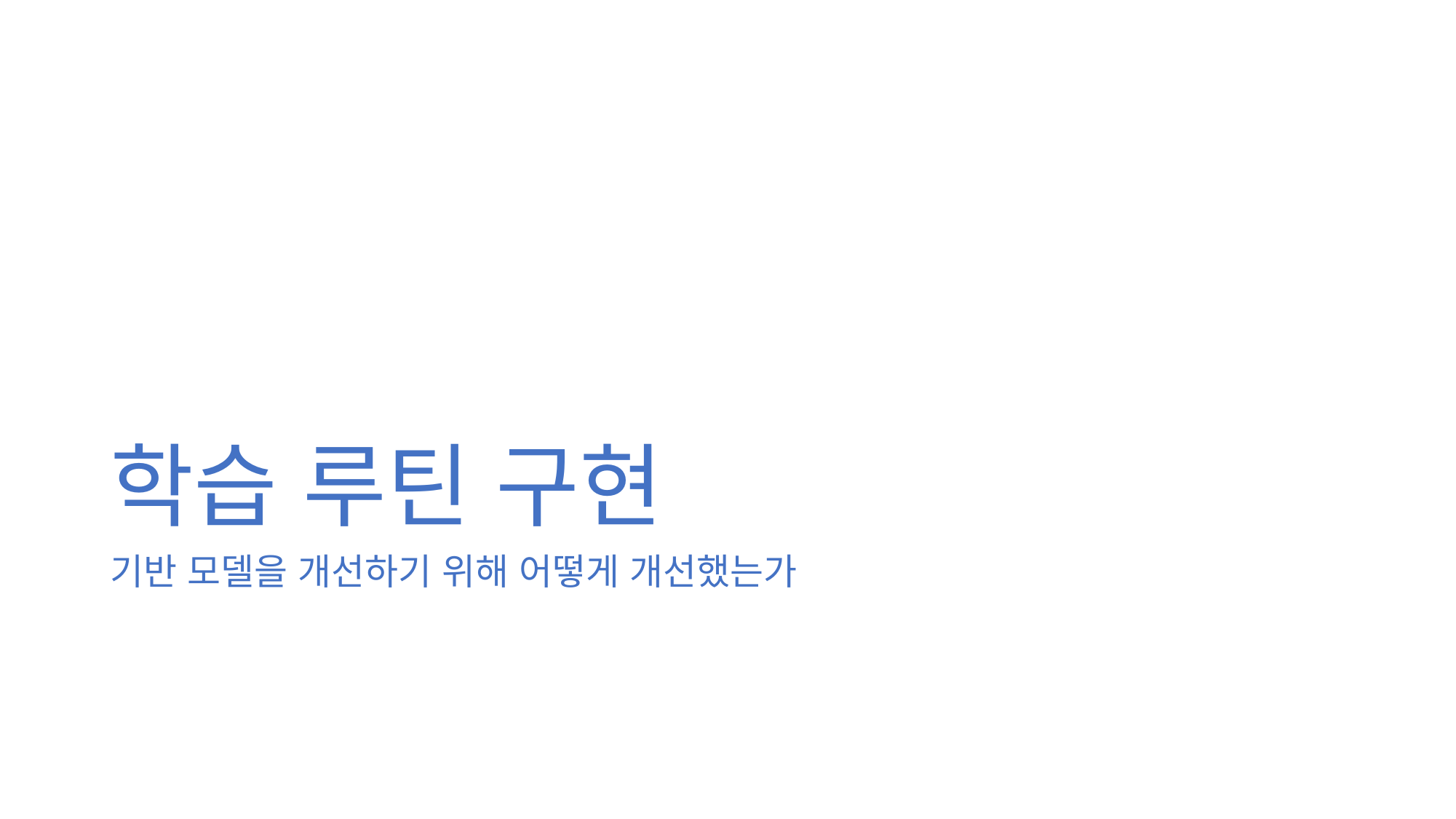

# 학습 루틴 구현
기반 모델을 개선하기 위해 어떻게 개선했는가